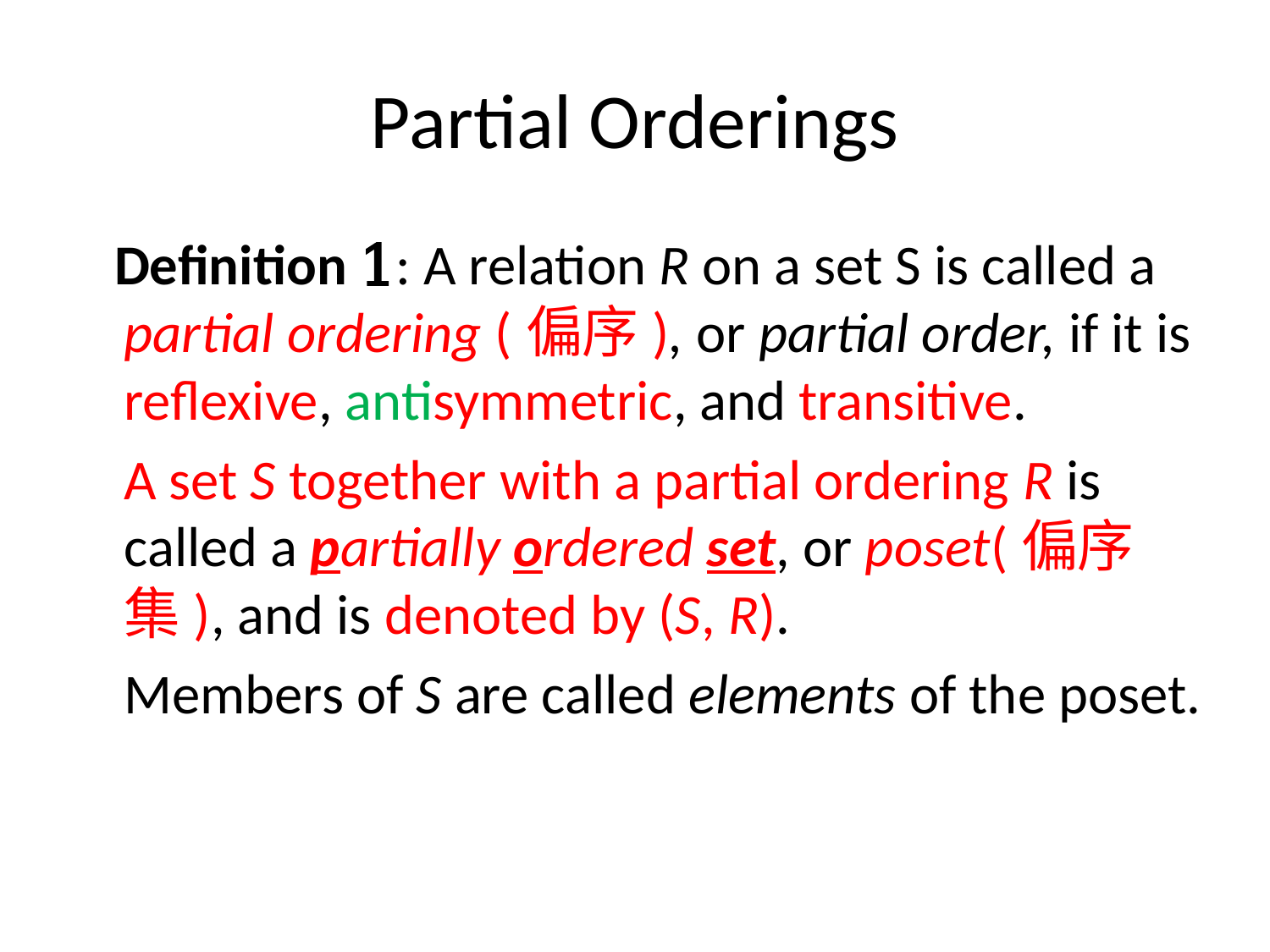

# Partial Orderings
   Definition 1: A relation R on a set S is called a partial ordering (偏序), or partial order, if it is reflexive, antisymmetric, and transitive.
	A set S together with a partial ordering R is called a partially ordered set, or poset(偏序集), and is denoted by (S, R).
	Members of S are called elements of the poset.